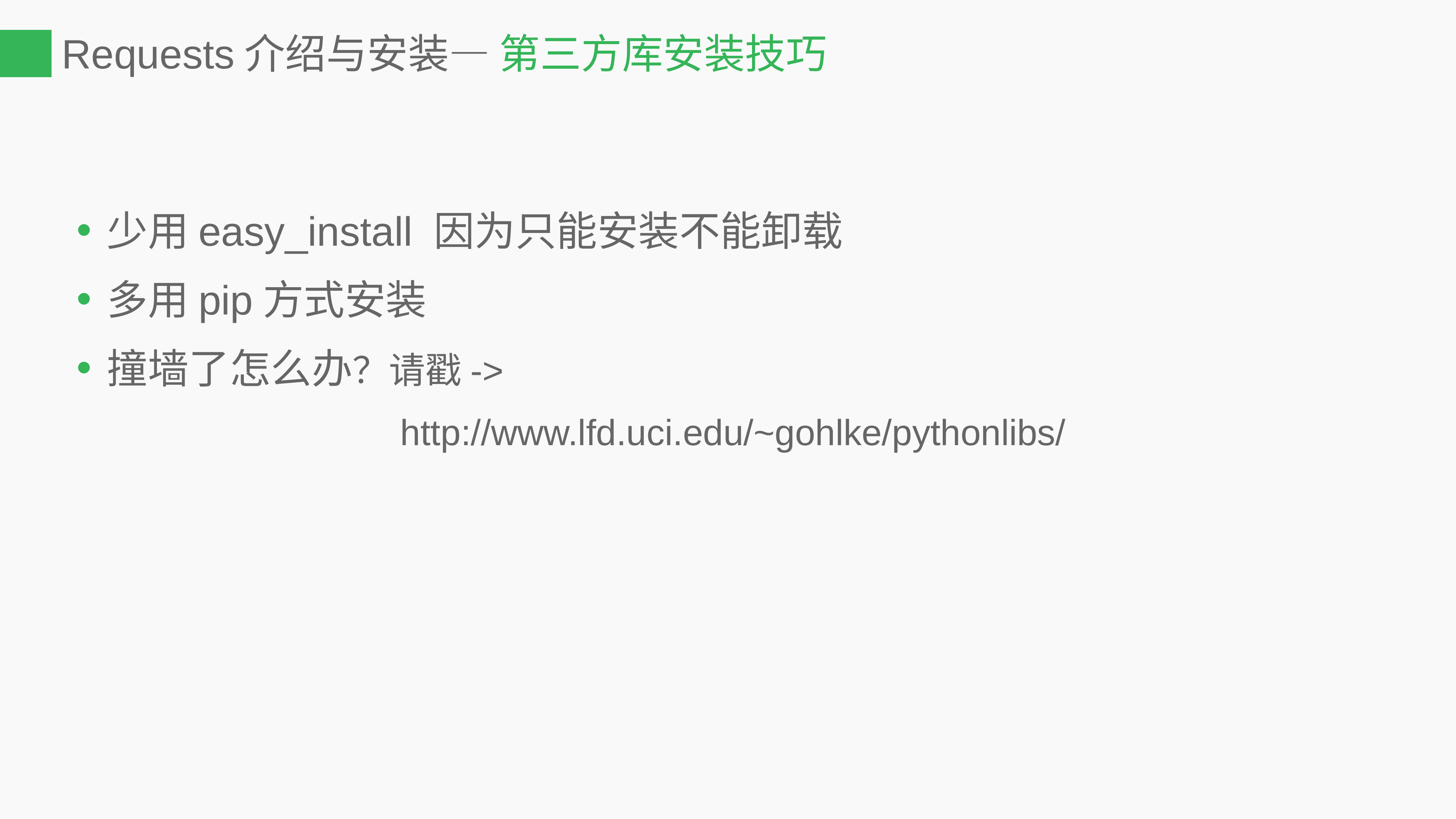

# Requests介绍与安装— 第三方库安装技巧
少用easy_install 因为只能安装不能卸载
多用pip方式安装
撞墙了怎么办？请戳->
http://www.lfd.uci.edu/~gohlke/pythonlibs/